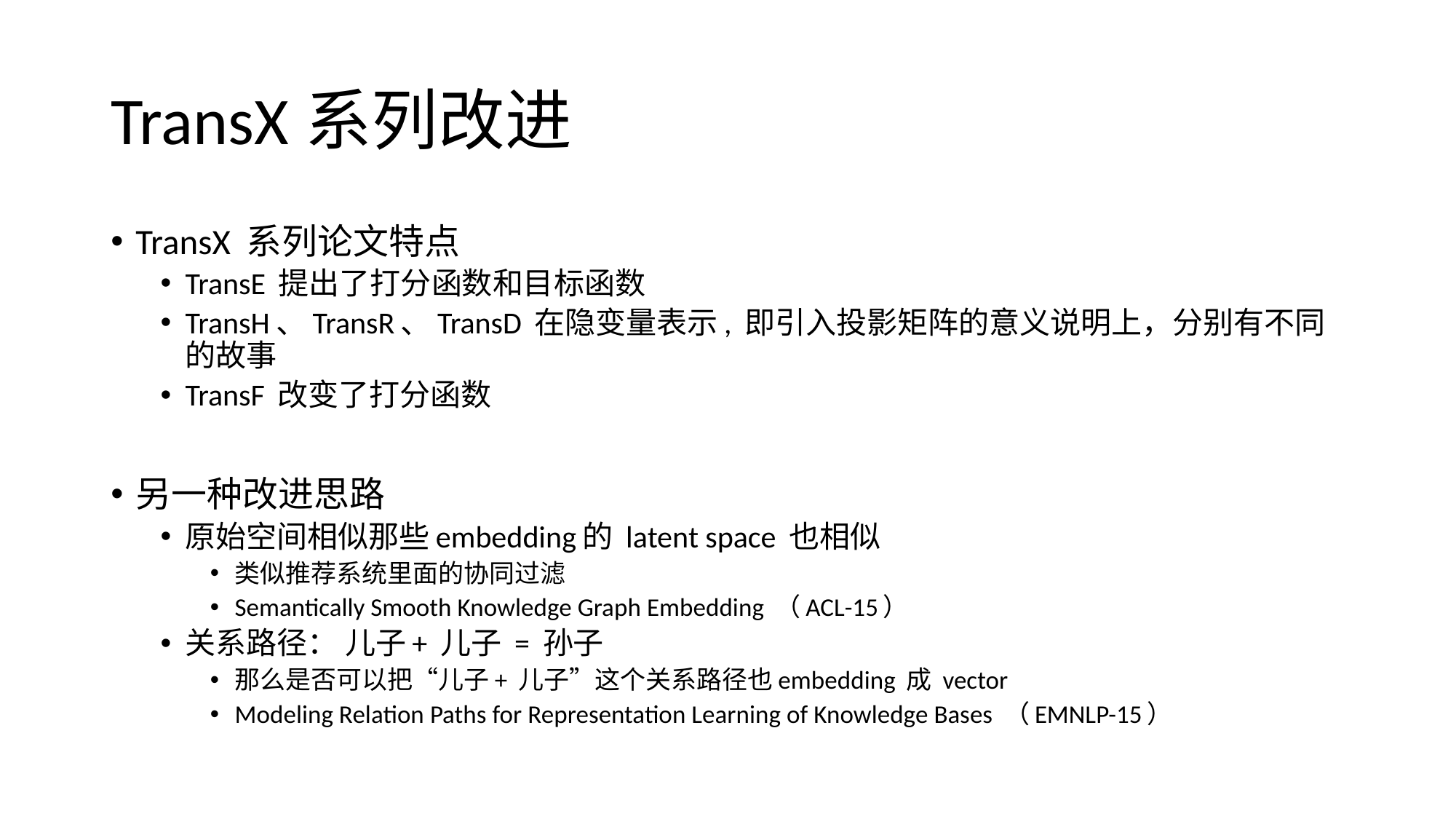

# TransX系列改进
TransX 系列论文特点
TransE 提出了打分函数和目标函数
TransH、TransR、TransD 在隐变量表示, 即引入投影矩阵的意义说明上，分别有不同的故事
TransF 改变了打分函数

另一种改进思路
原始空间相似那些embedding的 latent space 也相似
类似推荐系统里面的协同过滤
Semantically Smooth Knowledge Graph Embedding （ACL-15）
关系路径： 儿子+ 儿子 = 孙子
那么是否可以把“儿子+ 儿子”这个关系路径也embedding 成 vector
Modeling Relation Paths for Representation Learning of Knowledge Bases （EMNLP-15）